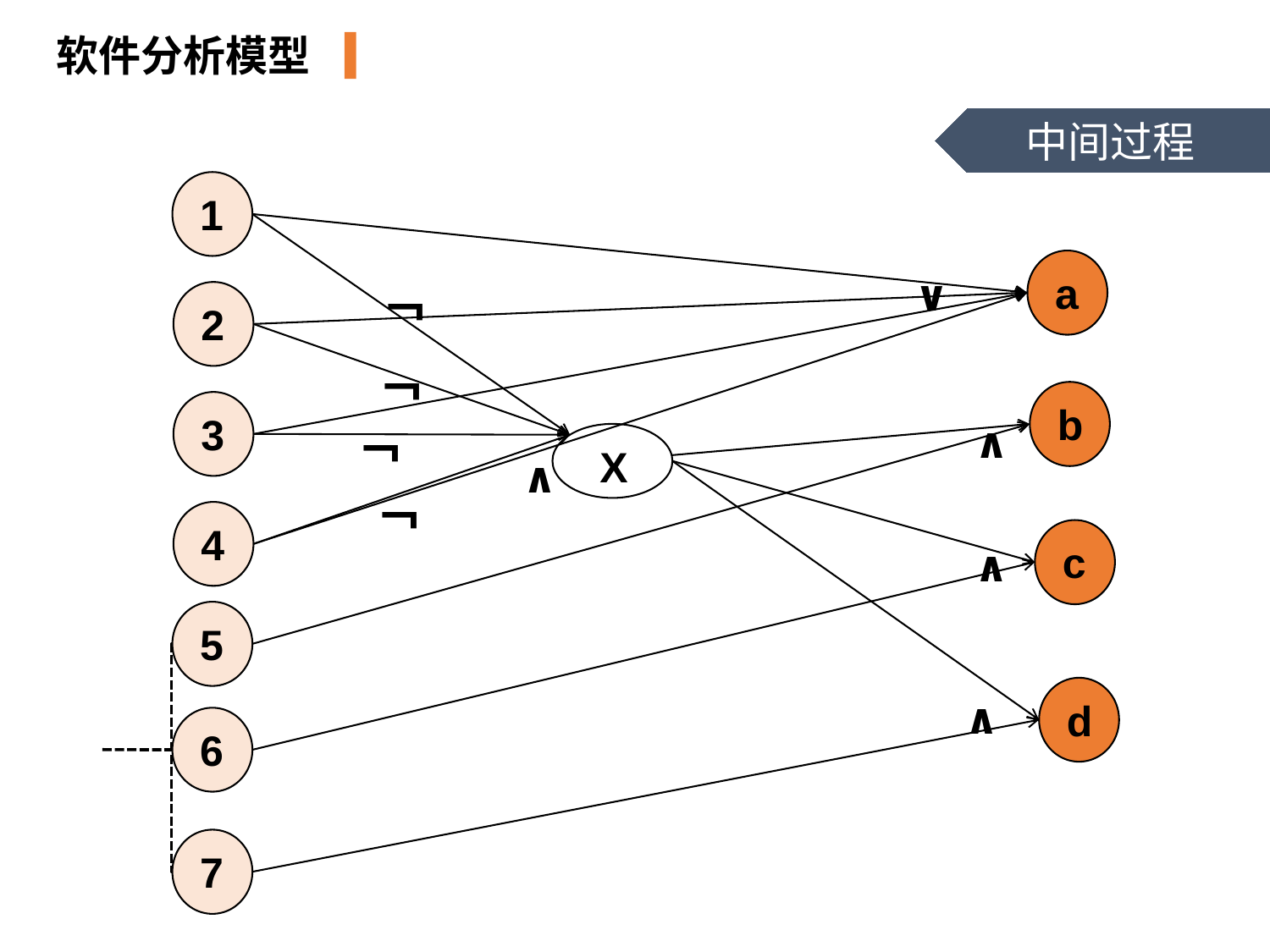

软件分析模型

中间过程

1

﹁
a
∨

2
﹁

b
3
﹁
∧

X
∧
﹁

4

c
∧

5

∧
d

6

7